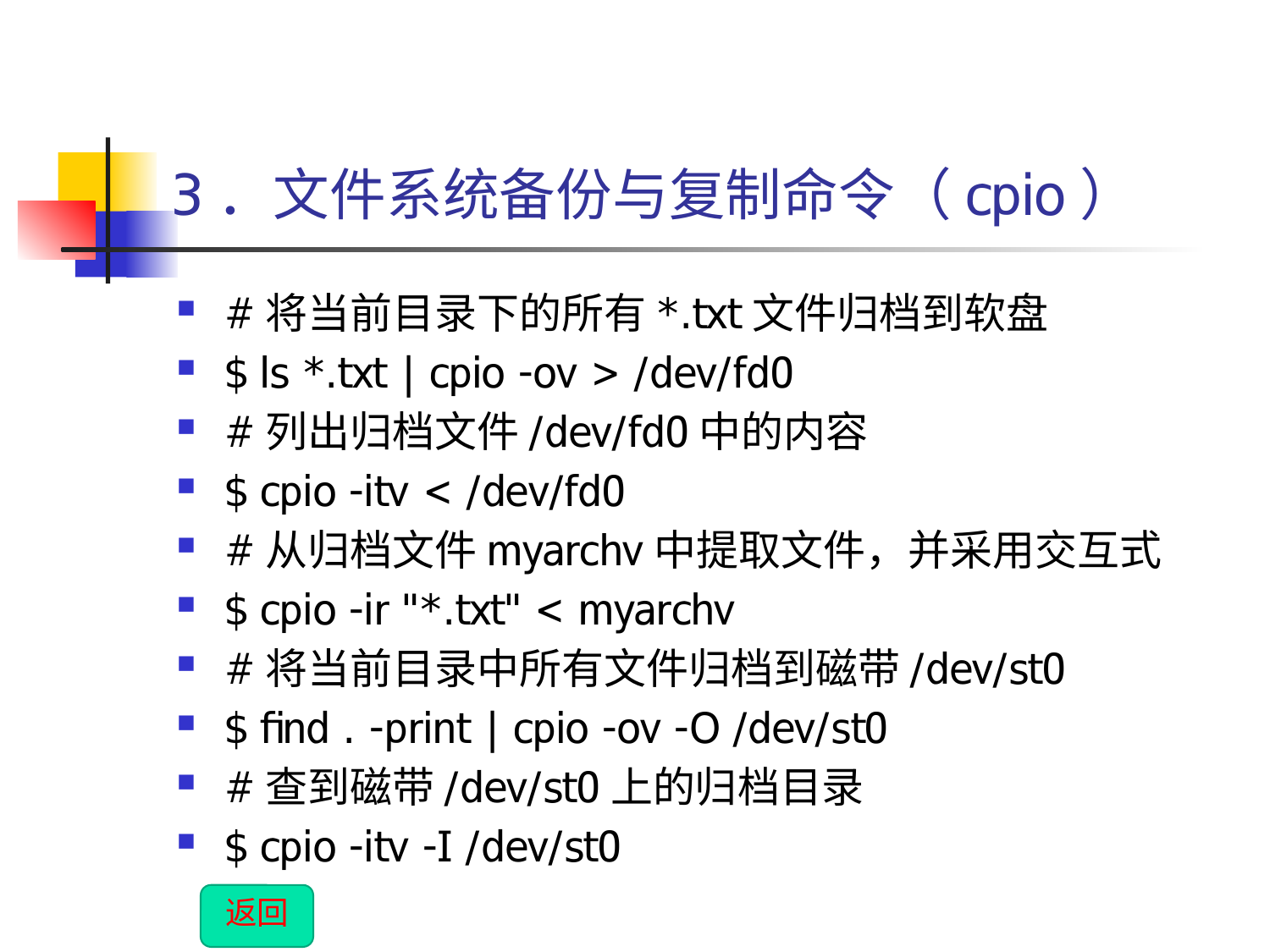

# 3．文件系统备份与复制命令（cpio）
#将当前目录下的所有*.txt文件归档到软盘
$ ls *.txt | cpio -ov > /dev/fd0
#列出归档文件/dev/fd0中的内容
$ cpio -itv < /dev/fd0
#从归档文件myarchv中提取文件，并采用交互式
$ cpio -ir "*.txt" < myarchv
#将当前目录中所有文件归档到磁带/dev/st0
$ find . -print | cpio -ov -O /dev/st0
#查到磁带/dev/st0上的归档目录
$ cpio -itv -I /dev/st0
返回